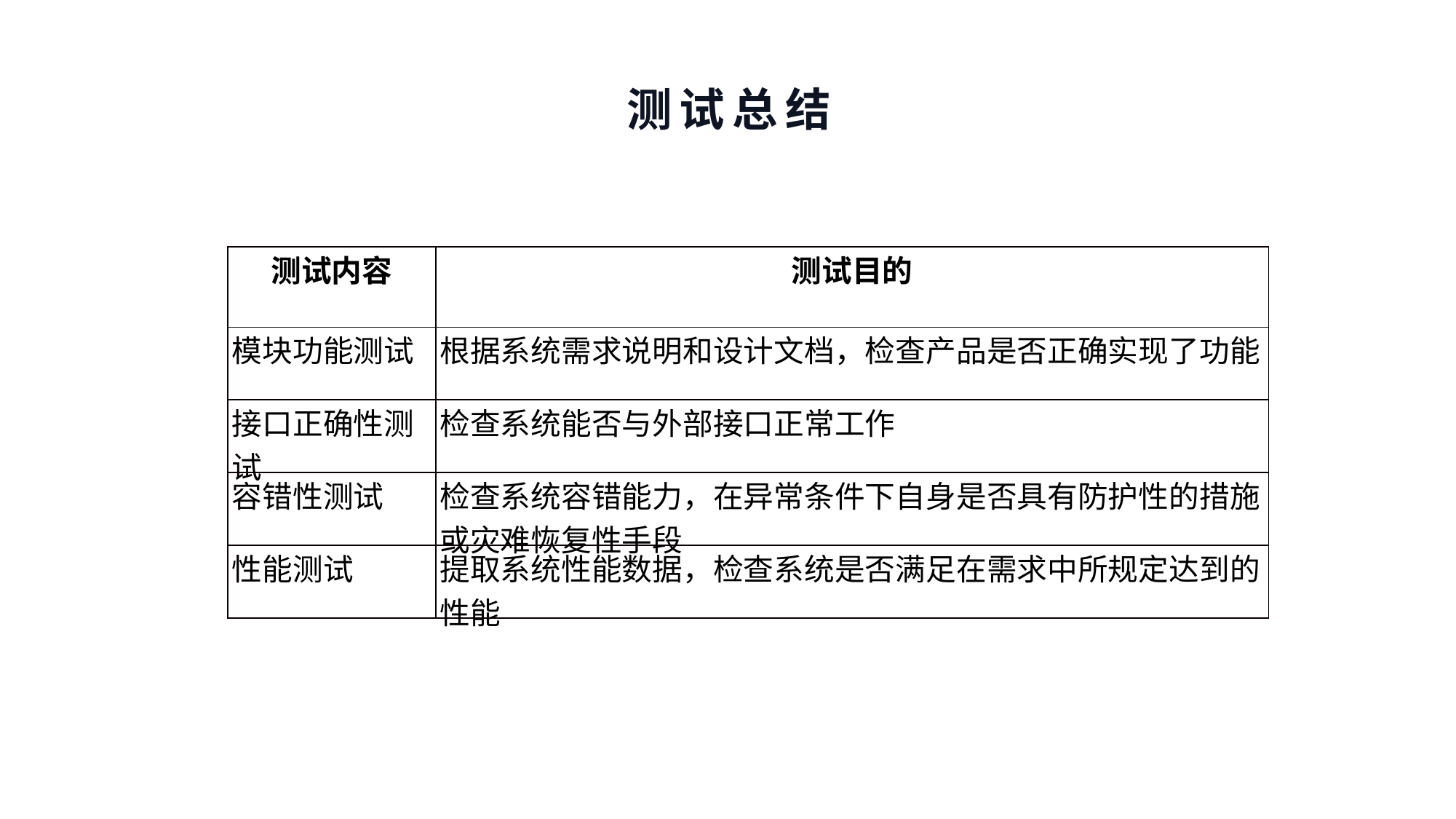

测试总结
| 测试内容 | 测试目的 |
| --- | --- |
| 模块功能测试 | 根据系统需求说明和设计文档，检查产品是否正确实现了功能 |
| 接口正确性测试 | 检查系统能否与外部接口正常工作 |
| 容错性测试 | 检查系统容错能力，在异常条件下自身是否具有防护性的措施或灾难恢复性手段 |
| 性能测试 | 提取系统性能数据，检查系统是否满足在需求中所规定达到的性能 |